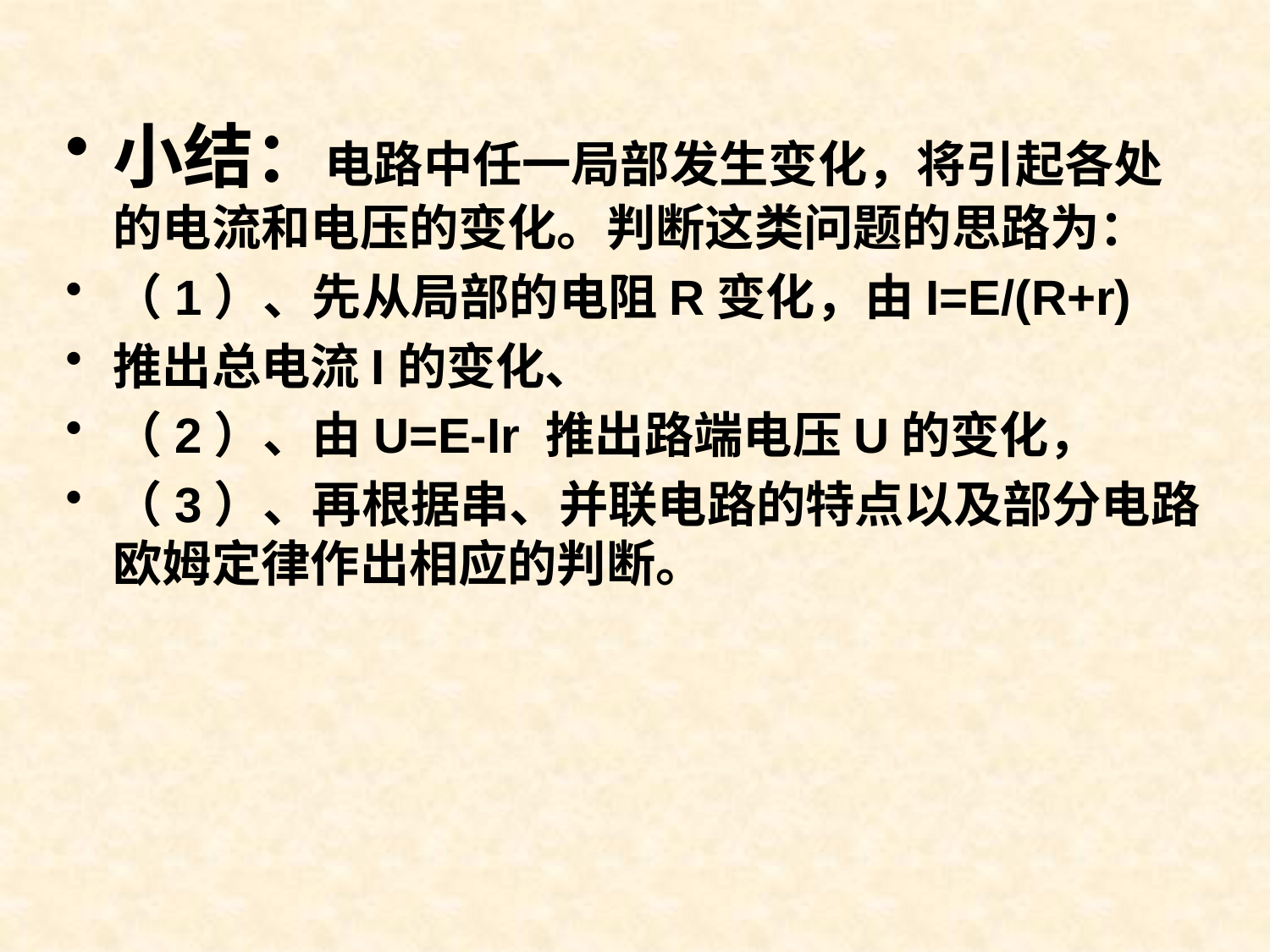

小结：电路中任一局部发生变化，将引起各处的电流和电压的变化。判断这类问题的思路为：
（1）、先从局部的电阻R变化，由I=E/(R+r)
推出总电流I的变化、
（2）、由U=E-Ir 推出路端电压U的变化，
（3）、再根据串、并联电路的特点以及部分电路欧姆定律作出相应的判断。